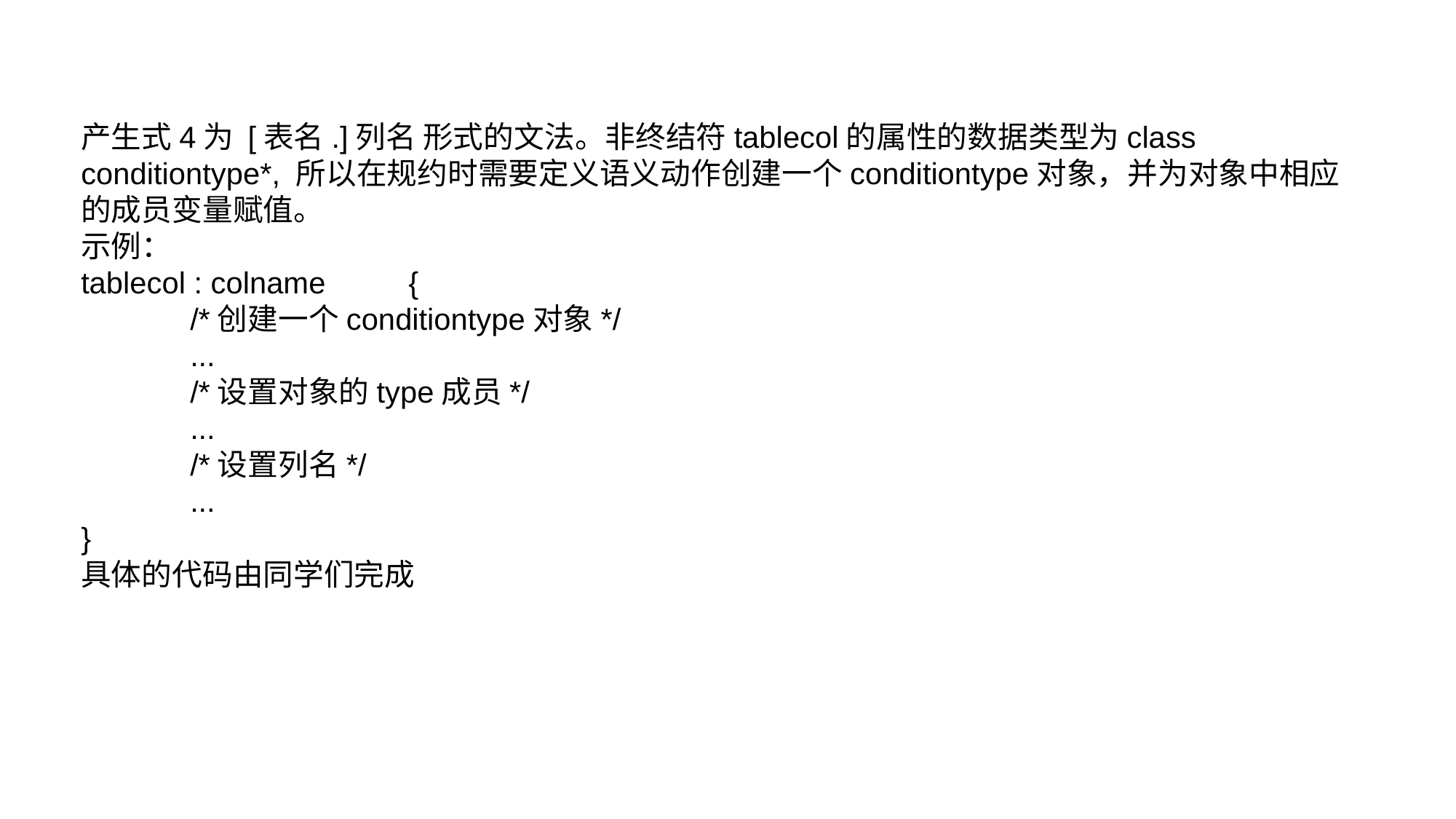

产生式4为 [表名.]列名 形式的文法。非终结符tablecol的属性的数据类型为class conditiontype*, 所以在规约时需要定义语义动作创建一个conditiontype对象，并为对象中相应的成员变量赋值。
示例：
tablecol : colname	{
	/*创建一个conditiontype对象*/
	...
	/*设置对象的type成员*/
	...
	/*设置列名*/
	...
}
具体的代码由同学们完成